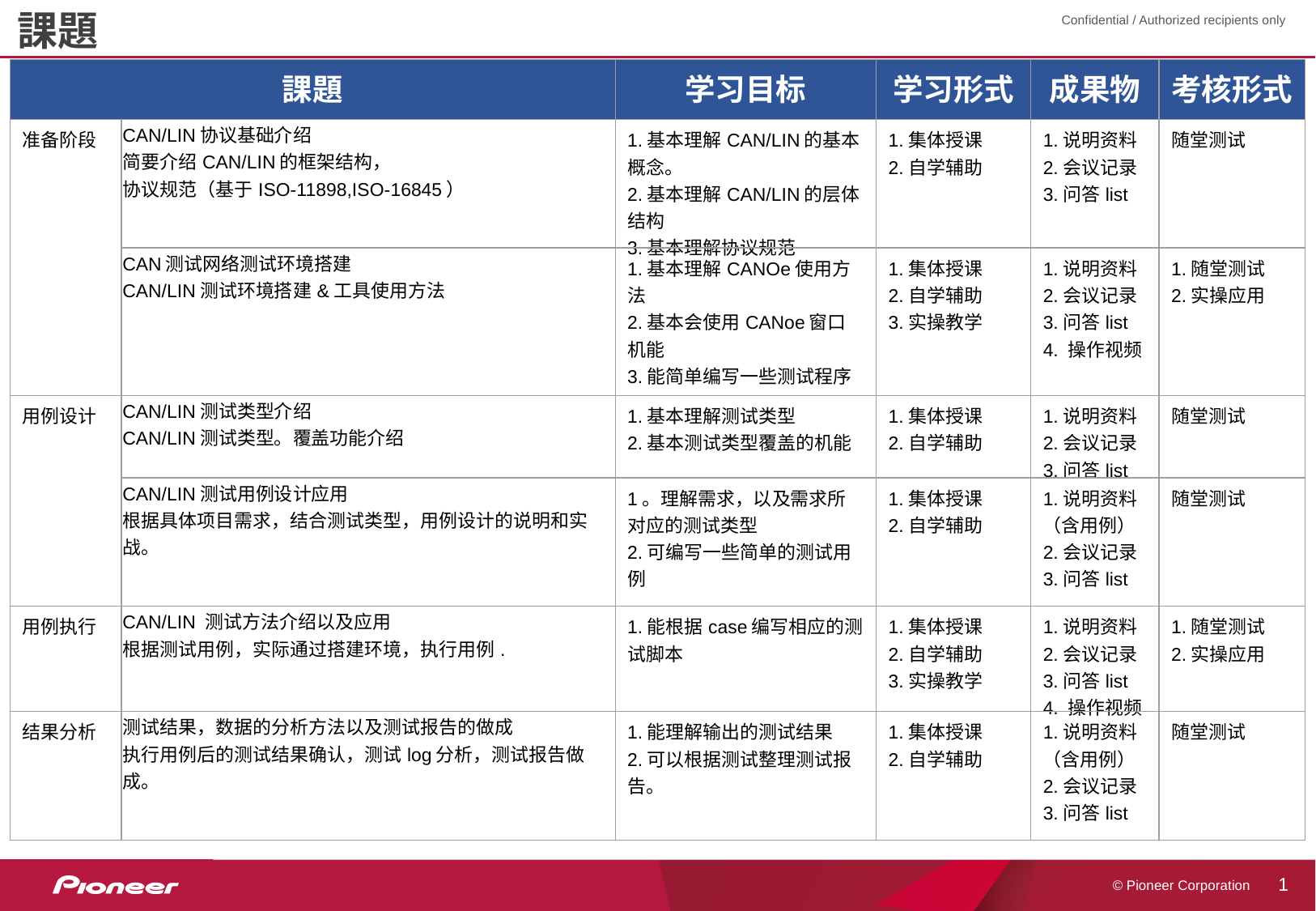

課題
Confidential / Authorized recipients only
| 課題 |  | 学习目标 | 学习形式 | 成果物 | 考核形式 |
| --- | --- | --- | --- | --- | --- |
| 准备阶段 | CAN/LIN协议基础介绍 简要介绍CAN/LIN的框架结构， 协议规范（基于ISO-11898,ISO-16845） | 1.基本理解CAN/LIN的基本概念。 2.基本理解CAN/LIN的层体结构 3.基本理解协议规范 | 1.集体授课 2.自学辅助 | 1.说明资料 2.会议记录 3.问答list | 随堂测试 |
|  | CAN测试网络测试环境搭建 CAN/LIN测试环境搭建&工具使用方法 | 1.基本理解CANOe使用方法 2.基本会使用CANoe窗口机能 3.能简单编写一些测试程序 | 1.集体授课 2.自学辅助 3.实操教学 | 1.说明资料 2.会议记录 3.问答list 4. 操作视频 | 1.随堂测试 2.实操应用 |
| 用例设计 | CAN/LIN测试类型介绍 CAN/LIN测试类型。覆盖功能介绍 | 1.基本理解测试类型 2.基本测试类型覆盖的机能 | 1.集体授课 2.自学辅助 | 1.说明资料 2.会议记录 3.问答list | 随堂测试 |
|  | CAN/LIN测试用例设计应用 根据具体项目需求，结合测试类型，用例设计的说明和实战。 | 1。理解需求，以及需求所对应的测试类型 2.可编写一些简单的测试用例 | 1.集体授课 2.自学辅助 | 1.说明资料（含用例） 2.会议记录 3.问答list | 随堂测试 |
| 用例执行 | CAN/LIN 测试方法介绍以及应用 根据测试用例，实际通过搭建环境，执行用例. | 1.能根据case编写相应的测试脚本 | 1.集体授课 2.自学辅助 3.实操教学 | 1.说明资料 2.会议记录 3.问答list 4. 操作视频 | 1.随堂测试 2.实操应用 |
| 结果分析 | 测试结果，数据的分析方法以及测试报告的做成 执行用例后的测试结果确认，测试log分析，测试报告做成。 | 1.能理解输出的测试结果 2.可以根据测试整理测试报告。 | 1.集体授课 2.自学辅助 | 1.说明资料（含用例） 2.会议记录 3.问答list | 随堂测试 |